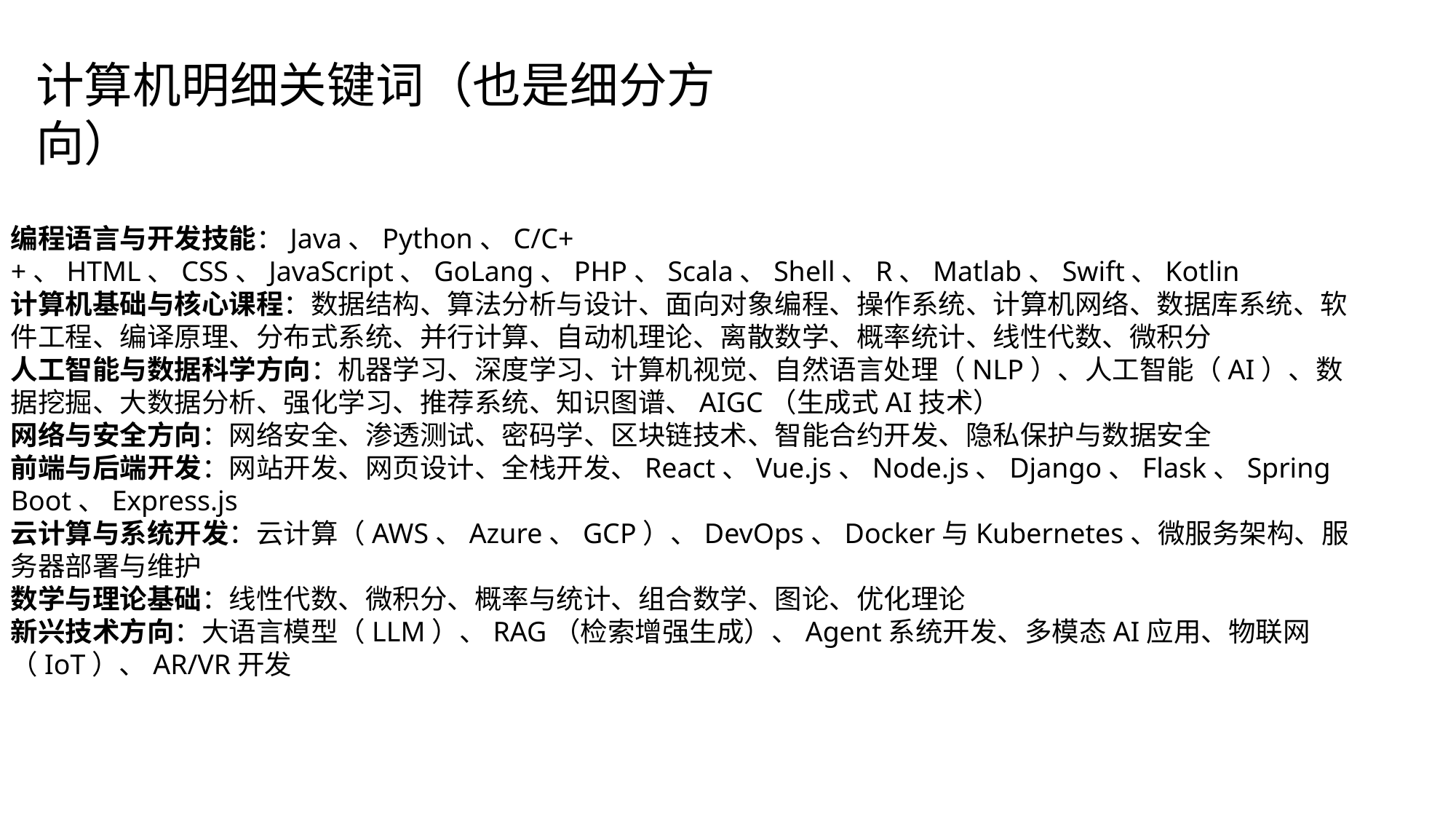

计算机明细关键词（也是细分方向）
编程语言与开发技能：Java、Python、C/C++、HTML、CSS、JavaScript、GoLang、PHP、Scala、Shell、R、Matlab、Swift、Kotlin
计算机基础与核心课程：数据结构、算法分析与设计、面向对象编程、操作系统、计算机网络、数据库系统、软件工程、编译原理、分布式系统、并行计算、自动机理论、离散数学、概率统计、线性代数、微积分
人工智能与数据科学方向：机器学习、深度学习、计算机视觉、自然语言处理（NLP）、人工智能（AI）、数据挖掘、大数据分析、强化学习、推荐系统、知识图谱、AIGC（生成式AI技术）
网络与安全方向：网络安全、渗透测试、密码学、区块链技术、智能合约开发、隐私保护与数据安全
前端与后端开发：网站开发、网页设计、全栈开发、React、Vue.js、Node.js、Django、Flask、Spring Boot、Express.js
云计算与系统开发：云计算（AWS、Azure、GCP）、DevOps、Docker与Kubernetes、微服务架构、服务器部署与维护
数学与理论基础：线性代数、微积分、概率与统计、组合数学、图论、优化理论
新兴技术方向：大语言模型（LLM）、RAG（检索增强生成）、Agent系统开发、多模态AI应用、物联网（IoT）、AR/VR开发